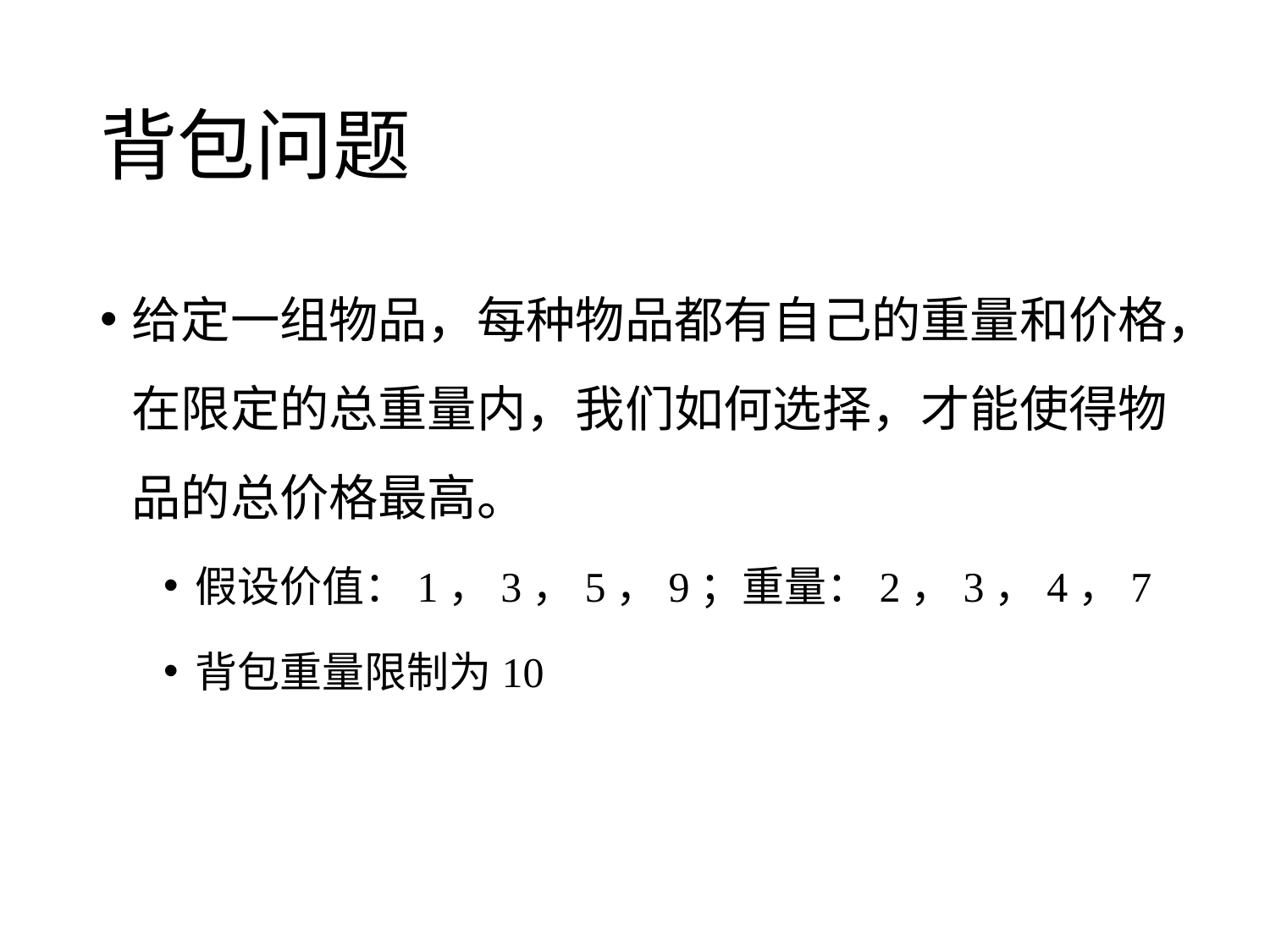

# 背包问题
给定一组物品，每种物品都有自己的重量和价格，在限定的总重量内，我们如何选择，才能使得物品的总价格最高。
假设价值：1，3，5，9；重量：2，3，4，7
背包重量限制为10